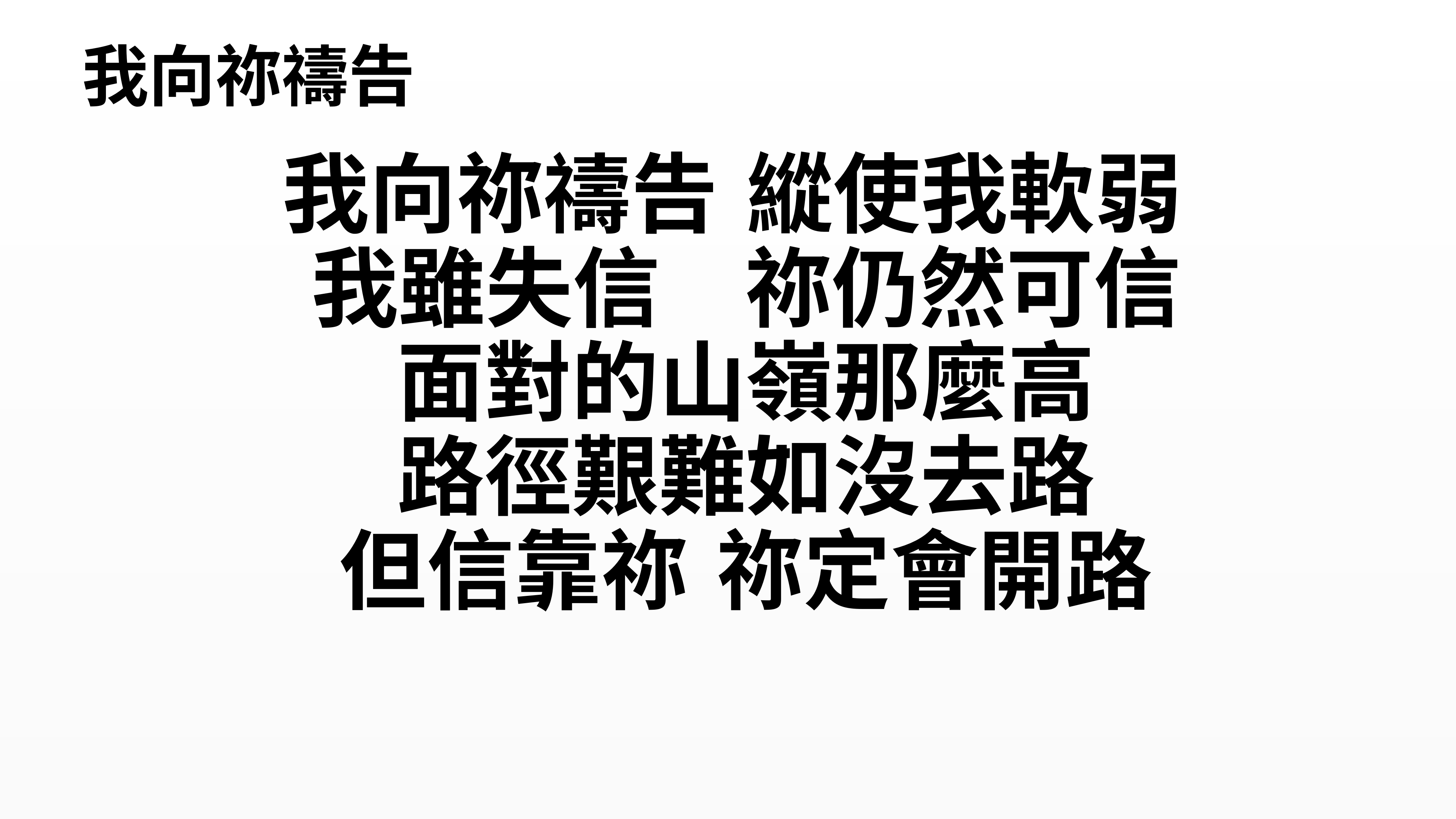

# 我向祢禱告
我向祢禱告 縱使我軟弱
我雖失信   祢仍然可信
面對的山嶺那麼高
路徑艱難如沒去路
但信靠祢 祢定會開路